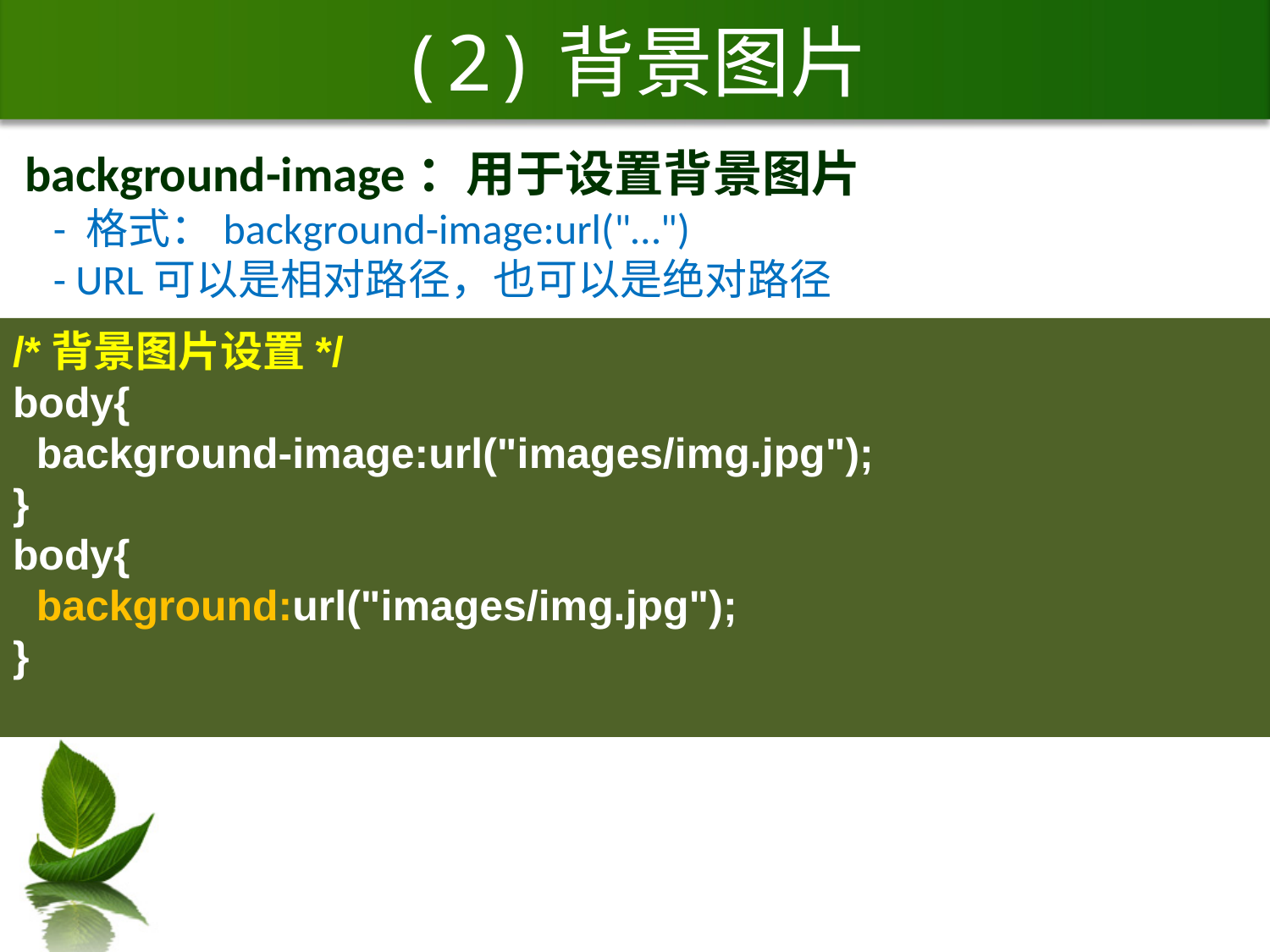

# (2)背景图片
background-image：用于设置背景图片
   - 格式：background-image:url("…")
   - URL可以是相对路径，也可以是绝对路径
/*背景图片设置*/
body{
  background-image:url("images/img.jpg");
}
body{
  background:url("images/img.jpg");
}